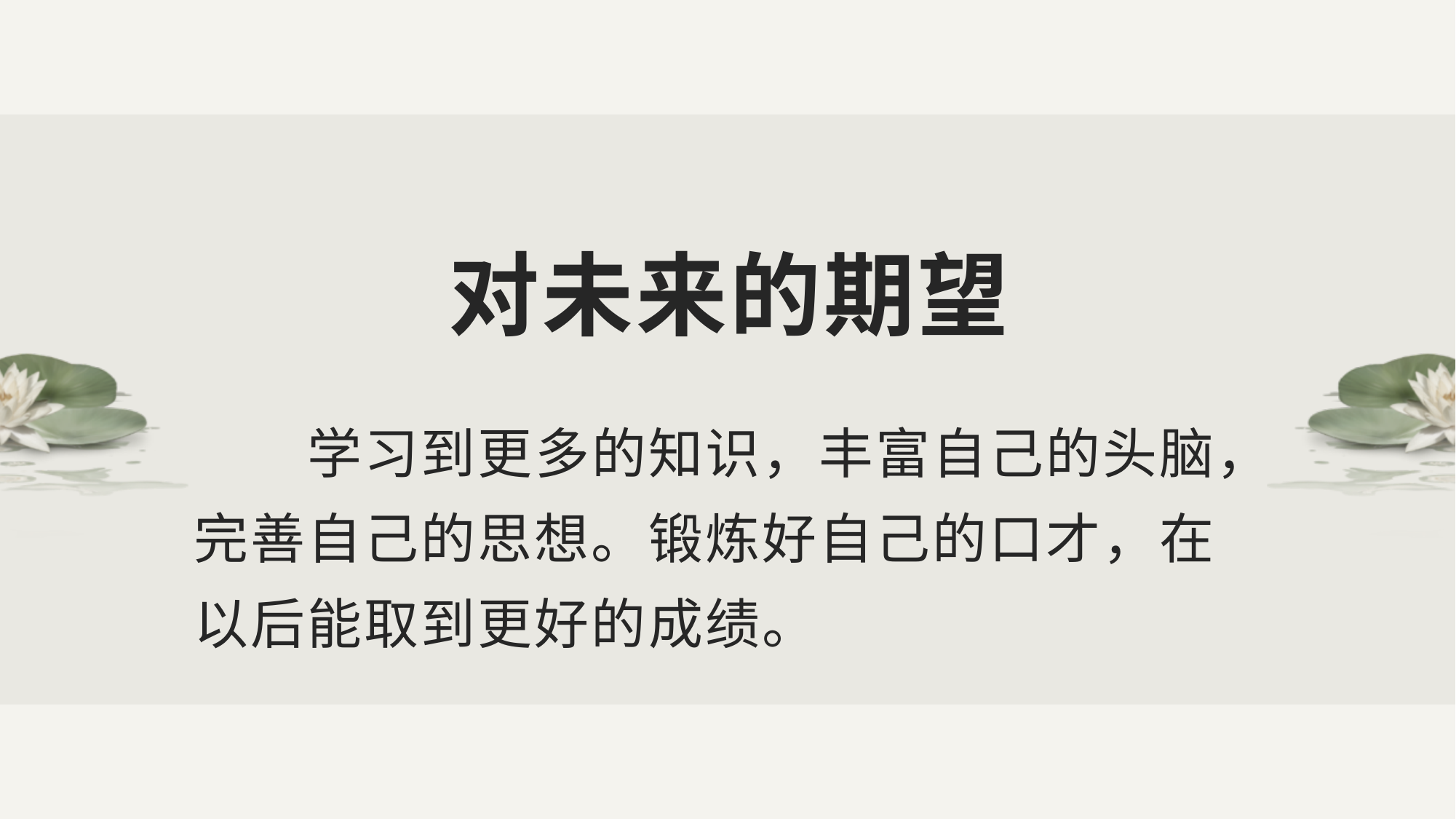

# 对未来的期望
学习到更多的知识，丰富自己的头脑，完善自己的思想。锻炼好自己的口才，在以后能取到更好的成绩。